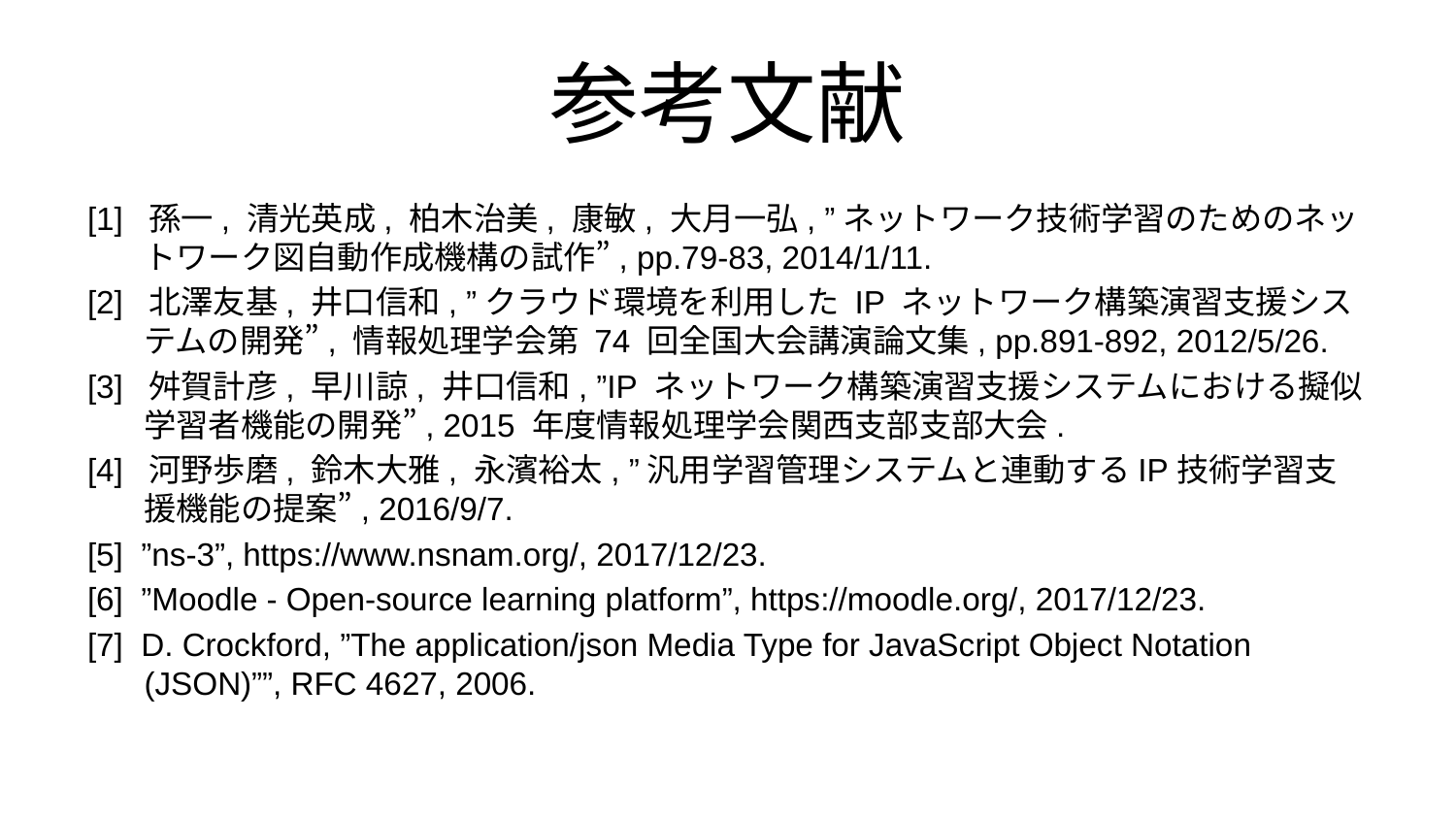

# 参考文献
[1]  孫一, 清光英成, 柏木治美, 康敏, 大月一弘, ”ネットワーク技術学習のためのネッ トワーク図自動作成機構の試作”, pp.79-83, 2014/1/11.
[2]  北澤友基, 井口信和, ”クラウド環境を利用した IP ネットワーク構築演習支援シス テムの開発”, 情報処理学会第 74 回全国大会講演論文集, pp.891-892, 2012/5/26.
[3]  舛賀計彦, 早川諒, 井口信和, ”IP ネットワーク構築演習支援システムにおける擬似学習者機能の開発”, 2015 年度情報処理学会関西支部支部大会.
[4]  河野歩磨, 鈴木大雅, 永濱裕太, ”汎用学習管理システムと連動するIP技術学習支援機能の提案”, 2016/9/7.
[5]  ”ns-3”, https://www.nsnam.org/, 2017/12/23.
[6]  ”Moodle - Open-source learning platform”, https://moodle.org/, 2017/12/23.
[7]  D. Crockford, ”The application/json Media Type for JavaScript Object Notation (JSON)””, RFC 4627, 2006.